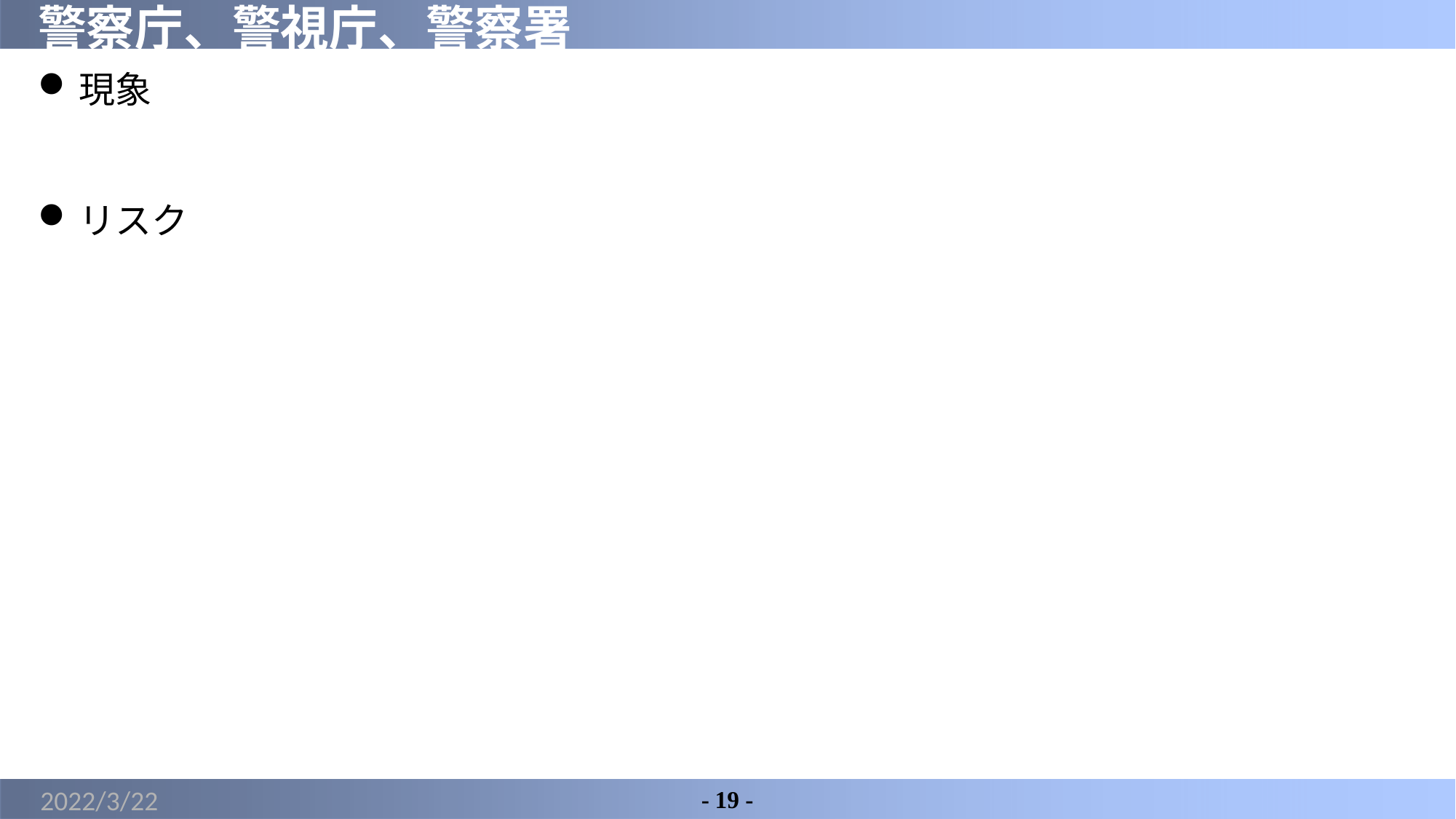

# 警察庁、警視庁、警察署
現象

リスク

2022/3/22
- 19 -